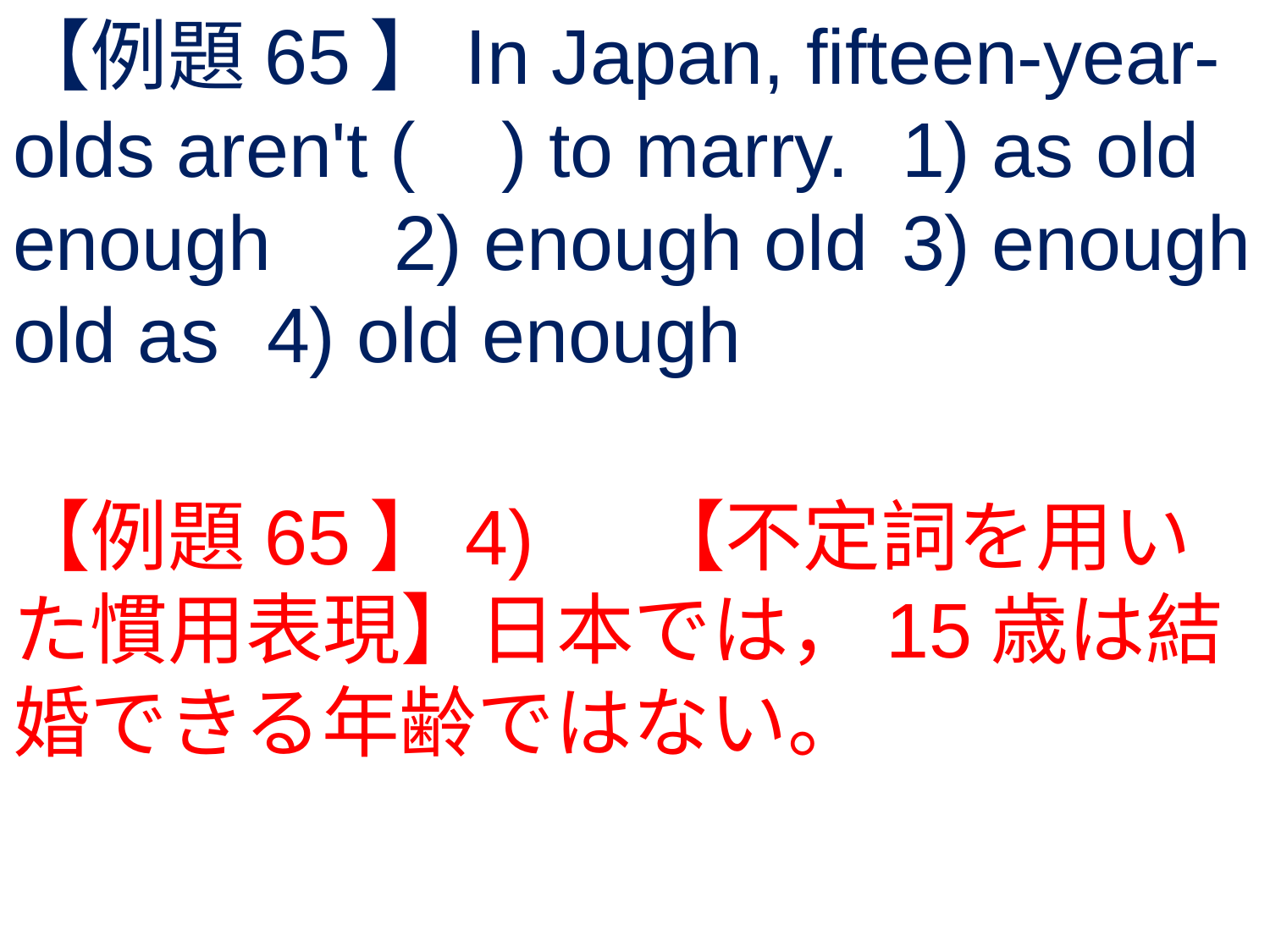

# 【例題65】In Japan, fifteen-year-olds aren't (    ) to marry.	1) as old enough	2) enough old	3) enough old as	4) old enough
【例題65】4) 	【不定詞を用いた慣用表現】日本では，15歳は結婚できる年齢ではない。